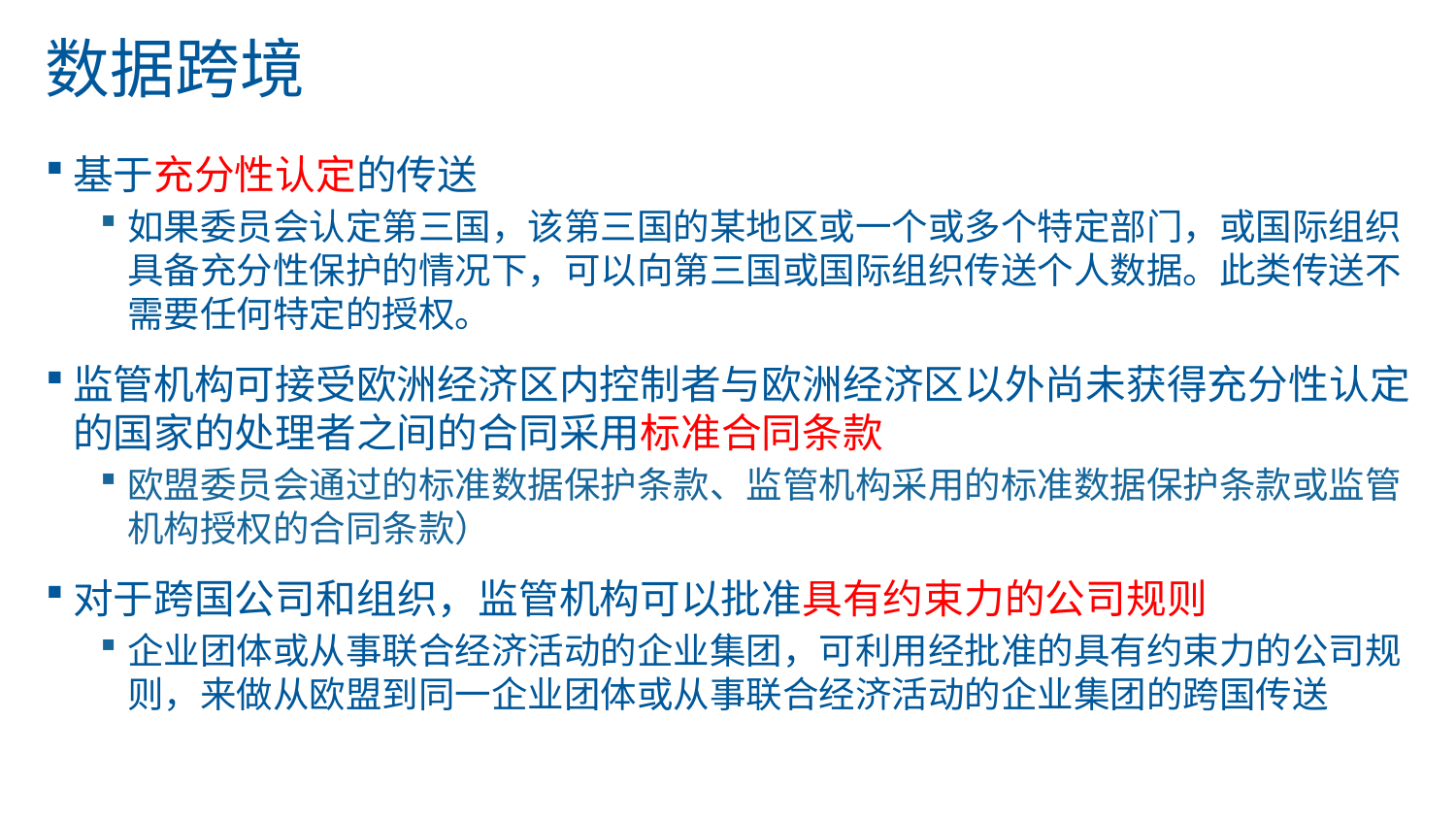

# 数据跨境
基于充分性认定的传送
如果委员会认定第三国，该第三国的某地区或一个或多个特定部门，或国际组织具备充分性保护的情况下，可以向第三国或国际组织传送个人数据。此类传送不需要任何特定的授权。
监管机构可接受欧洲经济区内控制者与欧洲经济区以外尚未获得充分性认定的国家的处理者之间的合同采用标准合同条款
欧盟委员会通过的标准数据保护条款、监管机构采用的标准数据保护条款或监管机构授权的合同条款）
对于跨国公司和组织，监管机构可以批准具有约束力的公司规则
企业团体或从事联合经济活动的企业集团，可利用经批准的具有约束力的公司规则，来做从欧盟到同一企业团体或从事联合经济活动的企业集团的跨国传送